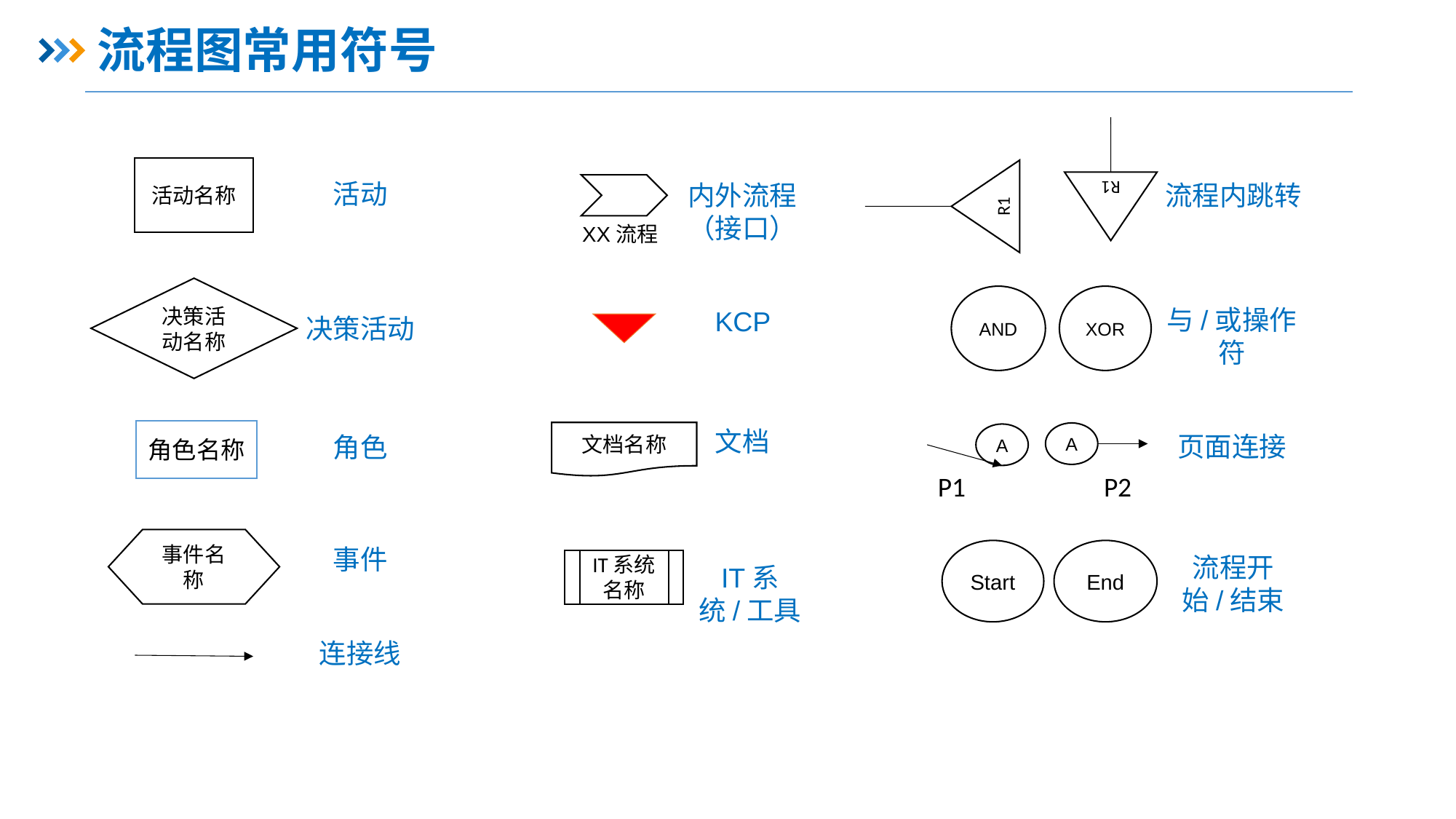

# 流程图常用符号
活动名称
活动
R1
R1
内外流程（接口）
流程内跳转

XX流程
决策活动名称
AND
XOR
与/或操作符
KCP
决策活动

文档
角色名称
文档名称
A
A
页面连接
角色
P1
P2
事件名称
事件
Start
End
流程开始/结束
IT系统名称
IT系统/工具
连接线